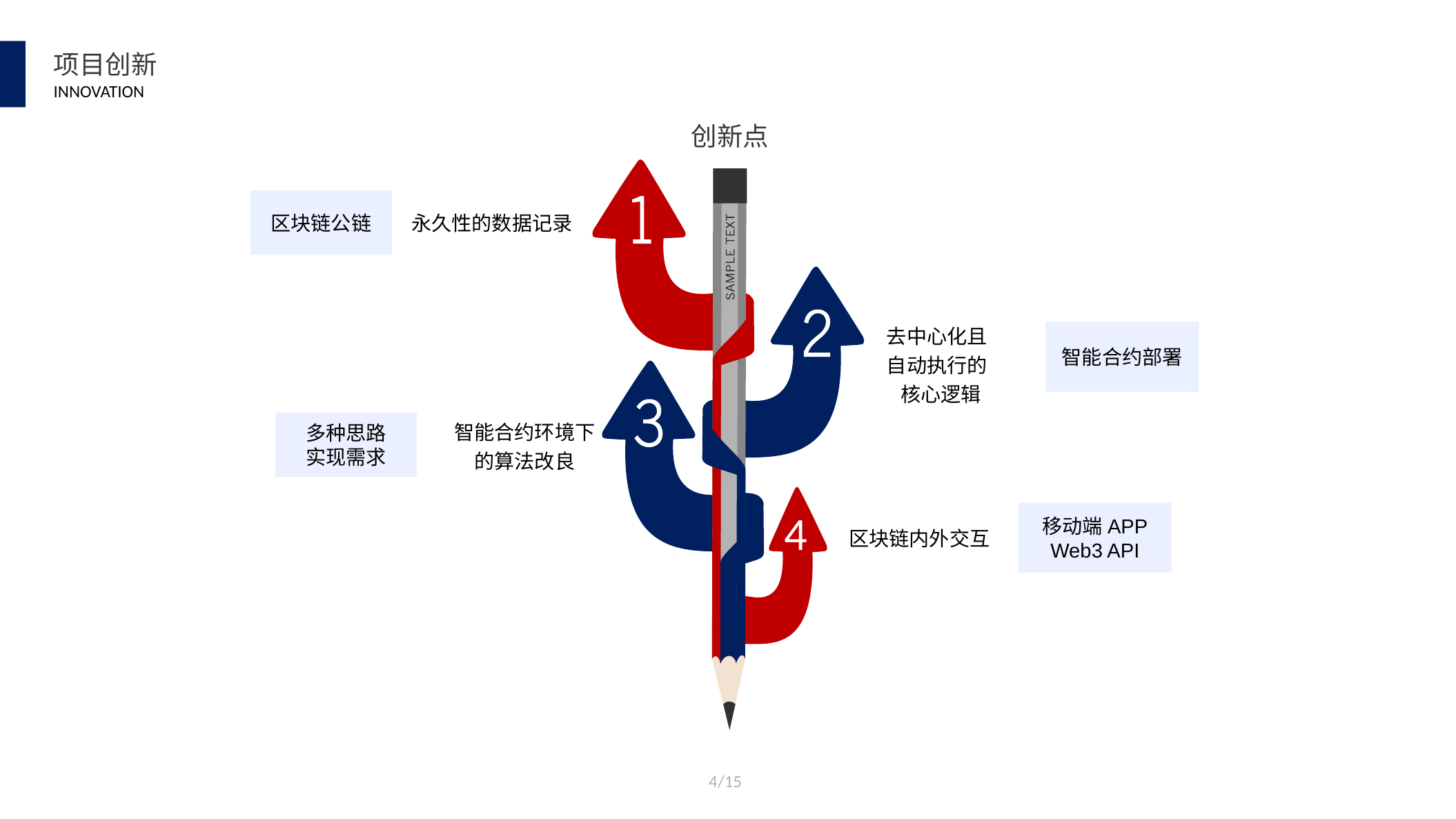

项目创新
innovation
创新点

4

区块链公链
永久性的数据记录
去中心化且
自动执行的
  核心逻辑
智能合约部署
智能合约环境下
的算法改良
多种思路
实现需求
移动端APP
Web3 API
区块链内外交互
4/15